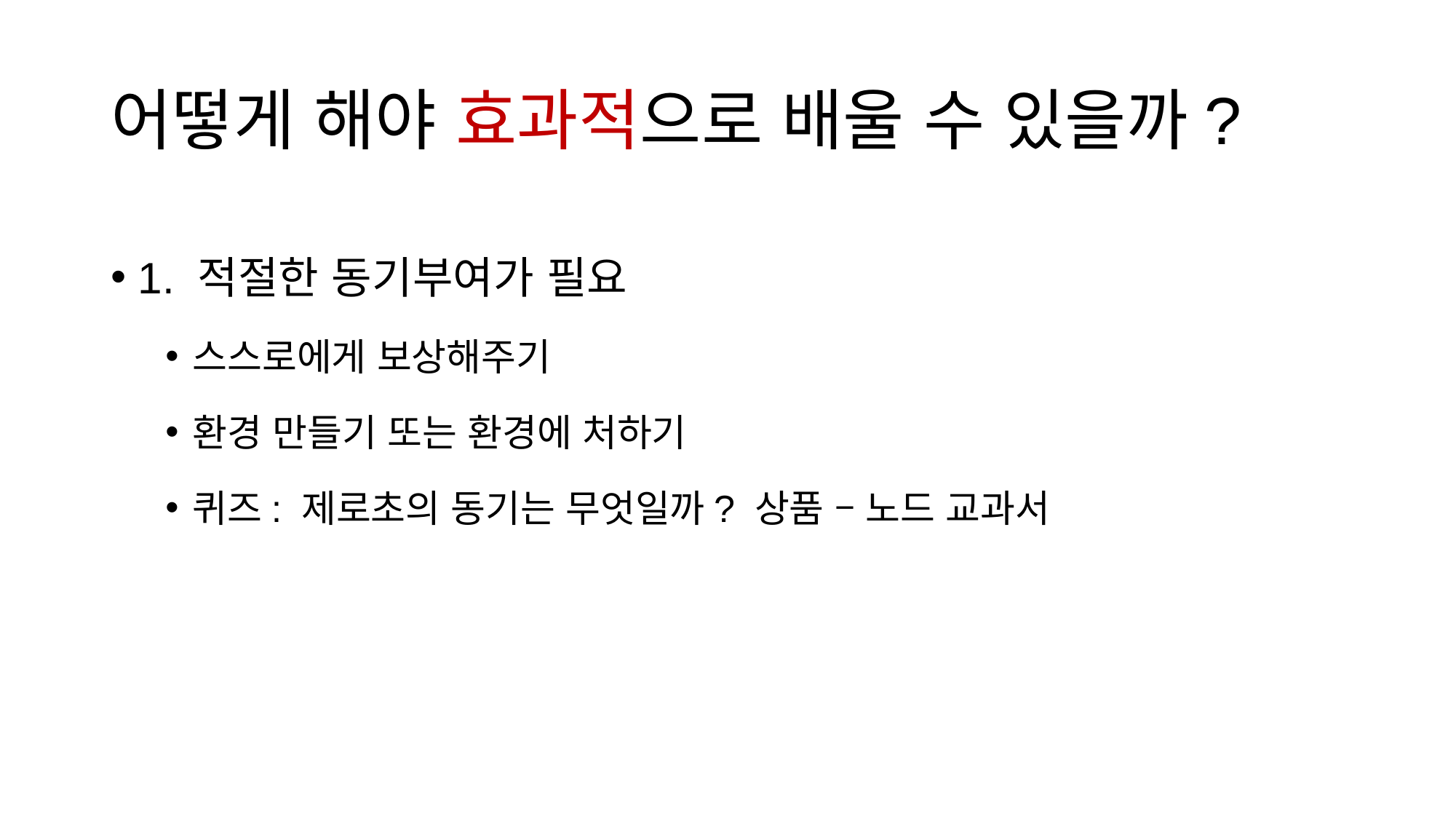

# 어떻게 해야 효과적으로 배울 수 있을까?
1. 적절한 동기부여가 필요
스스로에게 보상해주기
환경 만들기 또는 환경에 처하기
퀴즈: 제로초의 동기는 무엇일까? 상품 – 노드 교과서